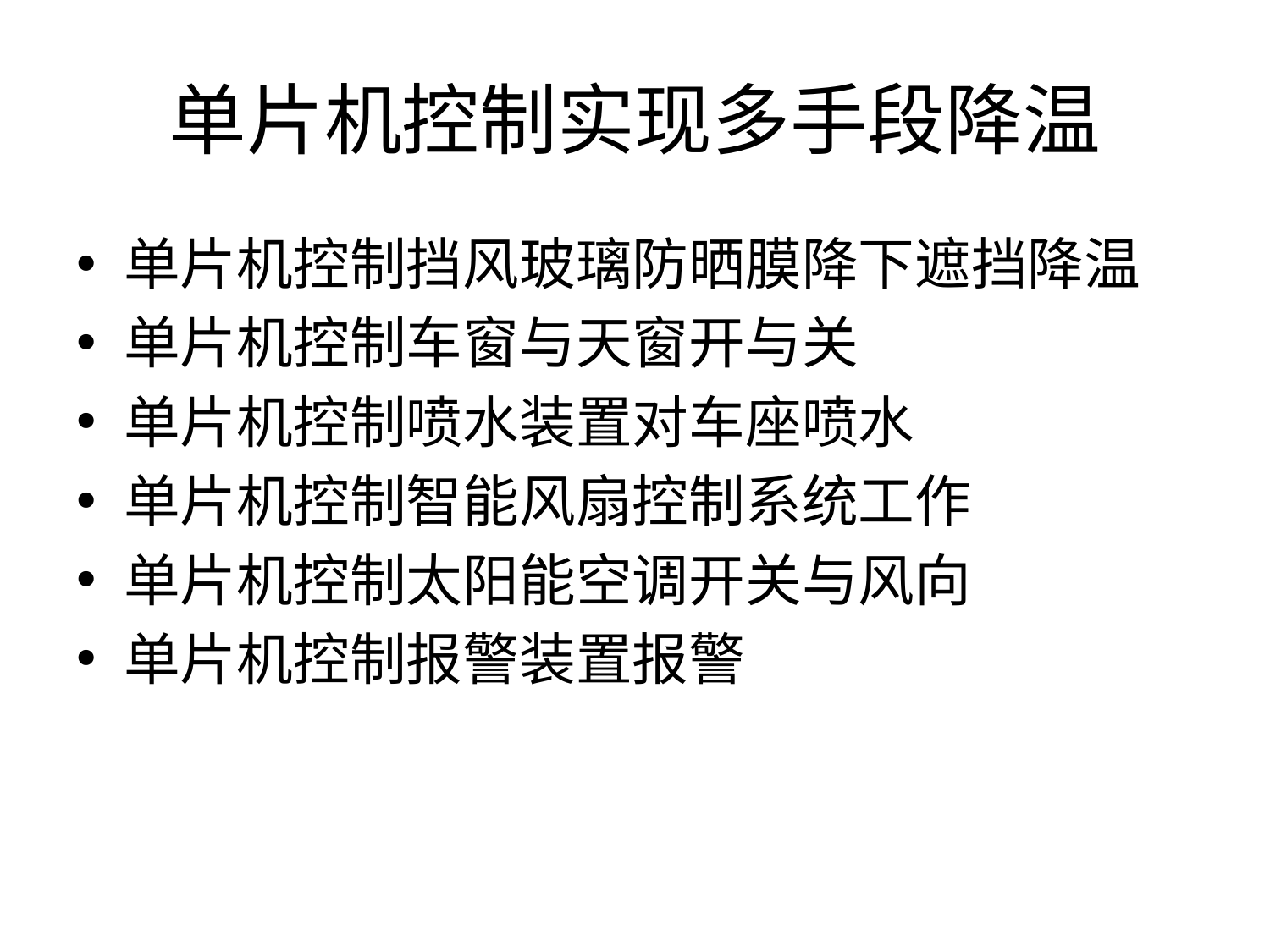

# 单片机控制实现多手段降温
单片机控制挡风玻璃防晒膜降下遮挡降温
单片机控制车窗与天窗开与关
单片机控制喷水装置对车座喷水
单片机控制智能风扇控制系统工作
单片机控制太阳能空调开关与风向
单片机控制报警装置报警